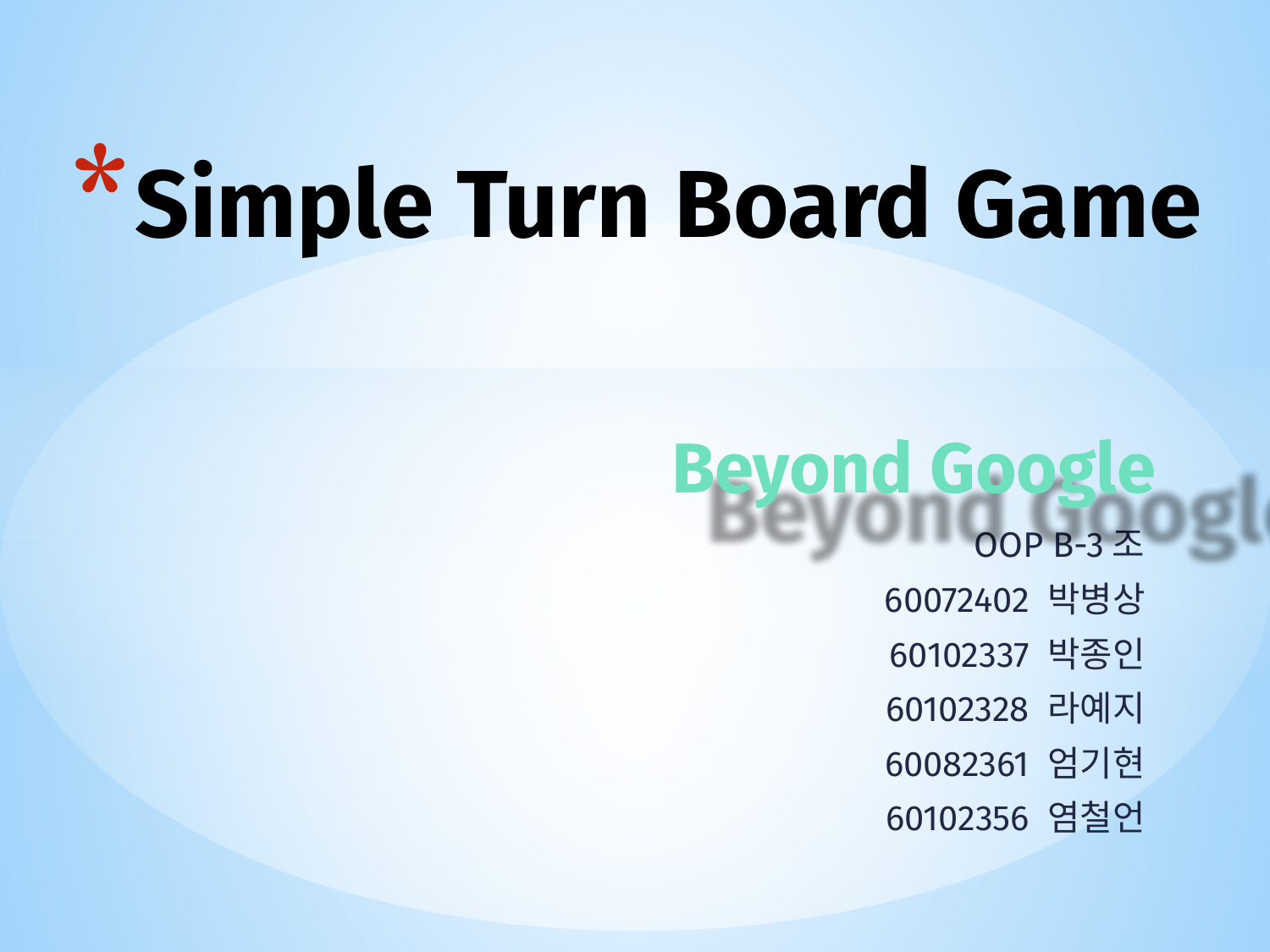

# Simple Turn Board Game

Beyond Google
OOP B-3조
60072402 박병상
60102337 박종인
60102328 라예지
60082361 엄기현
60102356 염철언